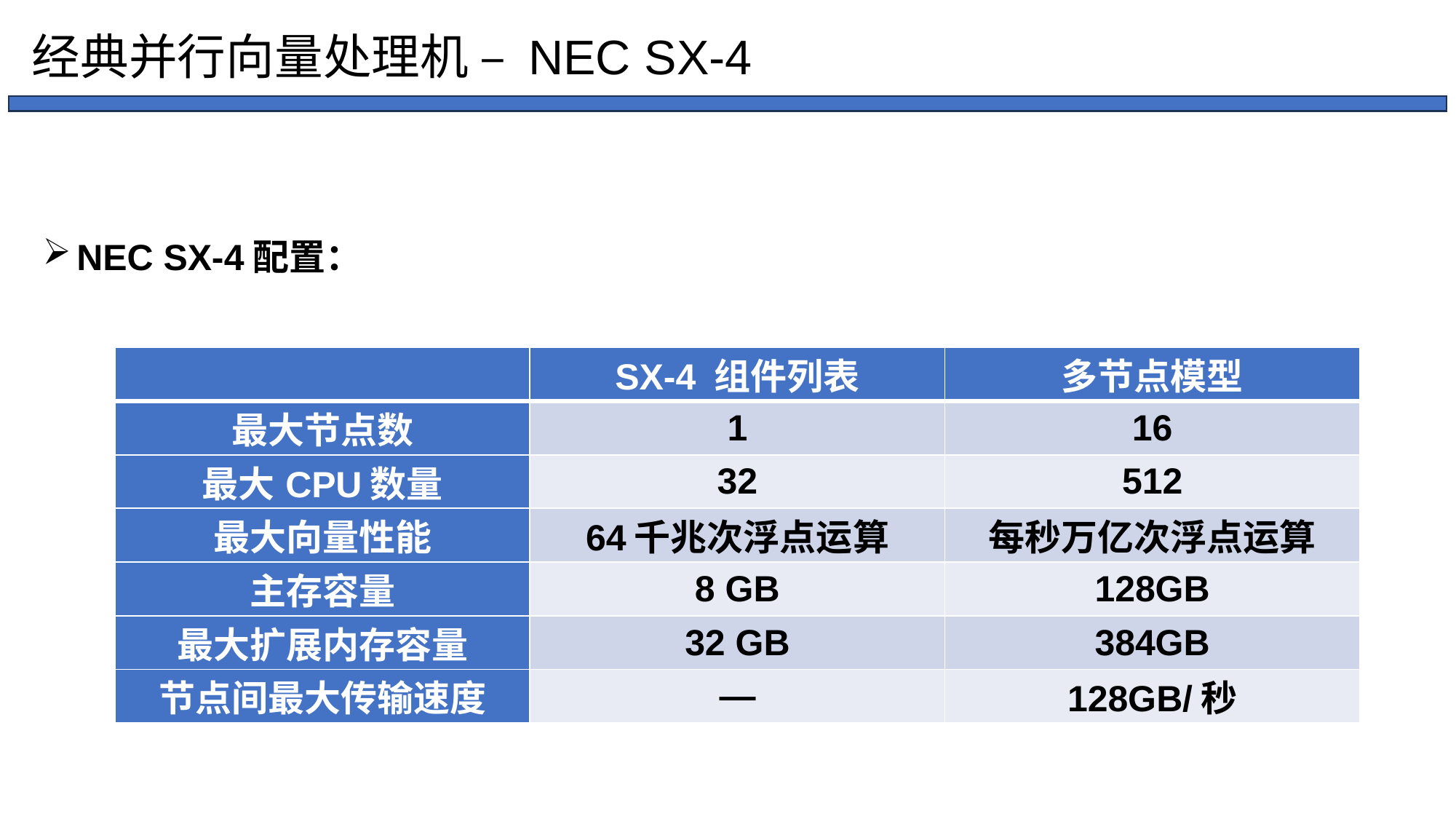

经典并行向量处理机 – NEC SX-4

NEC SX-4配置：

|  | SX-4 组件列表 | 多节点模型 |
| --- | --- | --- |
| 最大节点数 | 1 | 16 |
| 最大CPU数量 | 32 | 512 |
| 最大向量性能 | 64千兆次浮点运算 | 每秒万亿次浮点运算 |
| 主存容量 | 8 GB | 128GB |
| 最大扩展内存容量 | 32 GB | 384GB |
| 节点间最大传输速度 | — | 128GB/秒 |